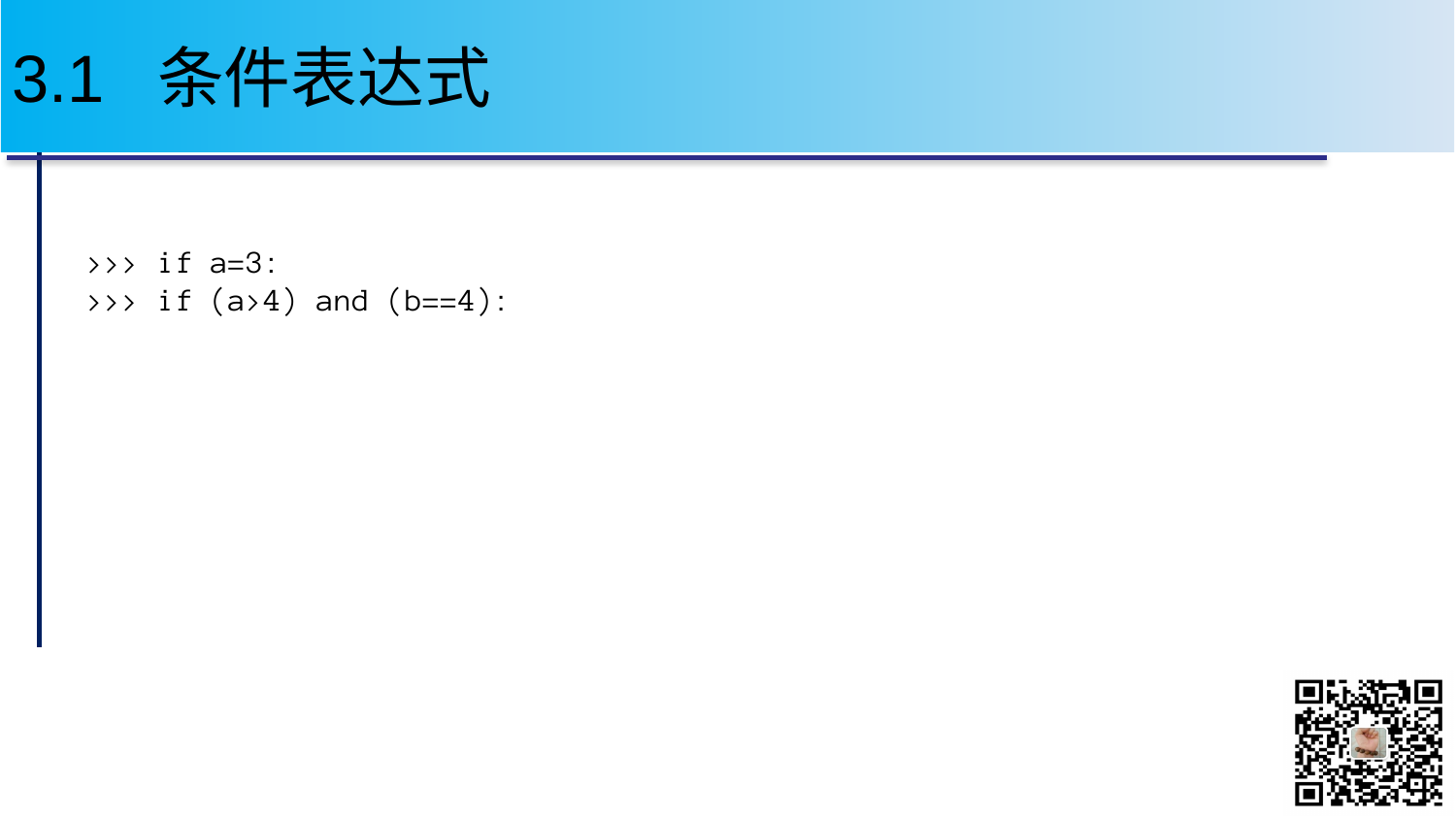

# 3.1  条件表达式

>>> if a=3:
>>> if (a>4) and (b==4):